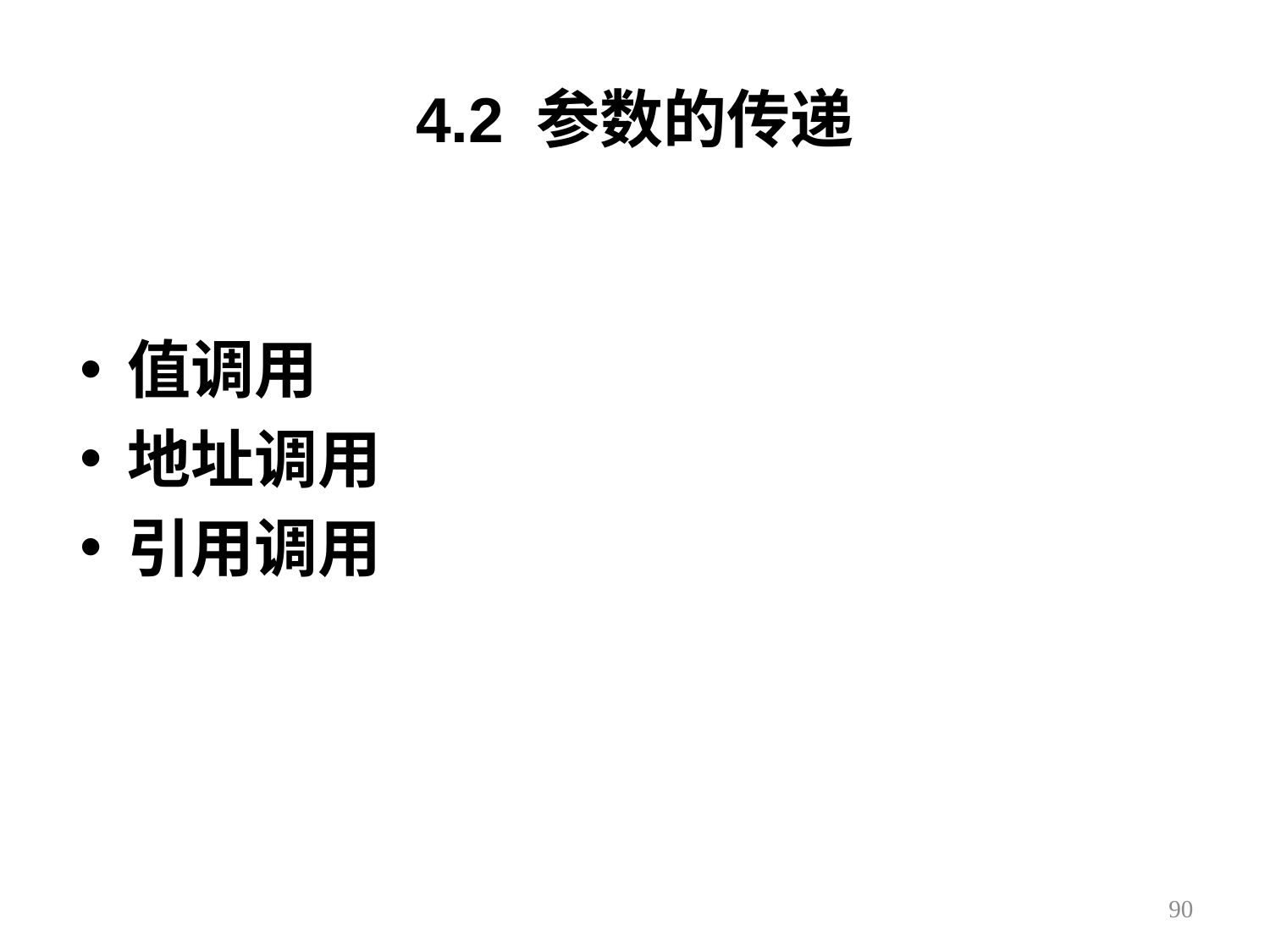

# 4.2 参数的传递
值调用
地址调用
引用调用
90